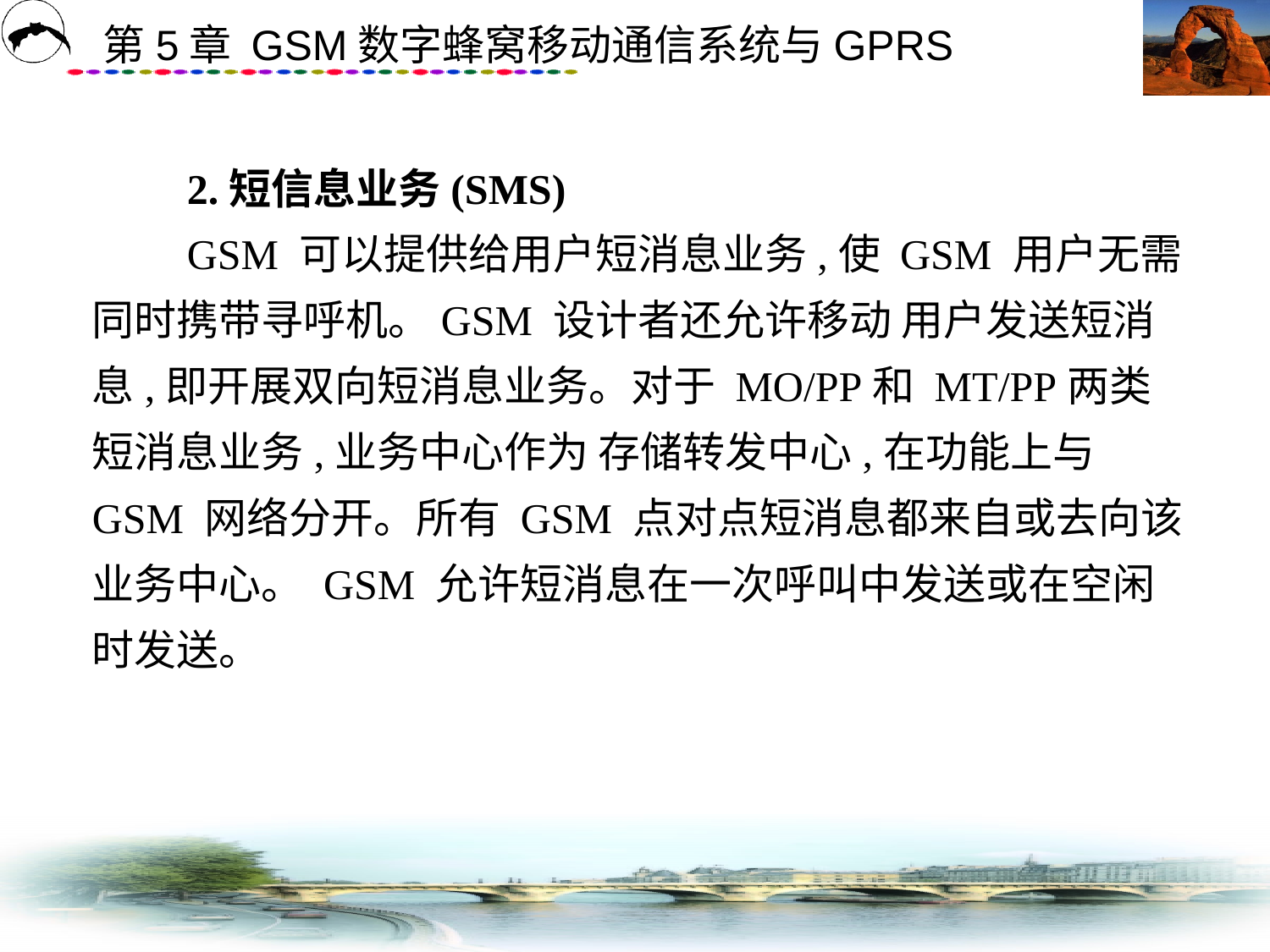

# 2.短信息业务(SMS) 　　GSM 可以提供给用户短消息业务,使 GSM 用户无需同时携带寻呼机。GSM 设计者还允许移动 用户发送短消息,即开展双向短消息业务。对于 MO/PP和 MT/PP两类短消息业务,业务中心作为 存储转发中心,在功能上与 GSM 网络分开。所有 GSM 点对点短消息都来自或去向该业务中心。 GSM 允许短消息在一次呼叫中发送或在空闲时发送。